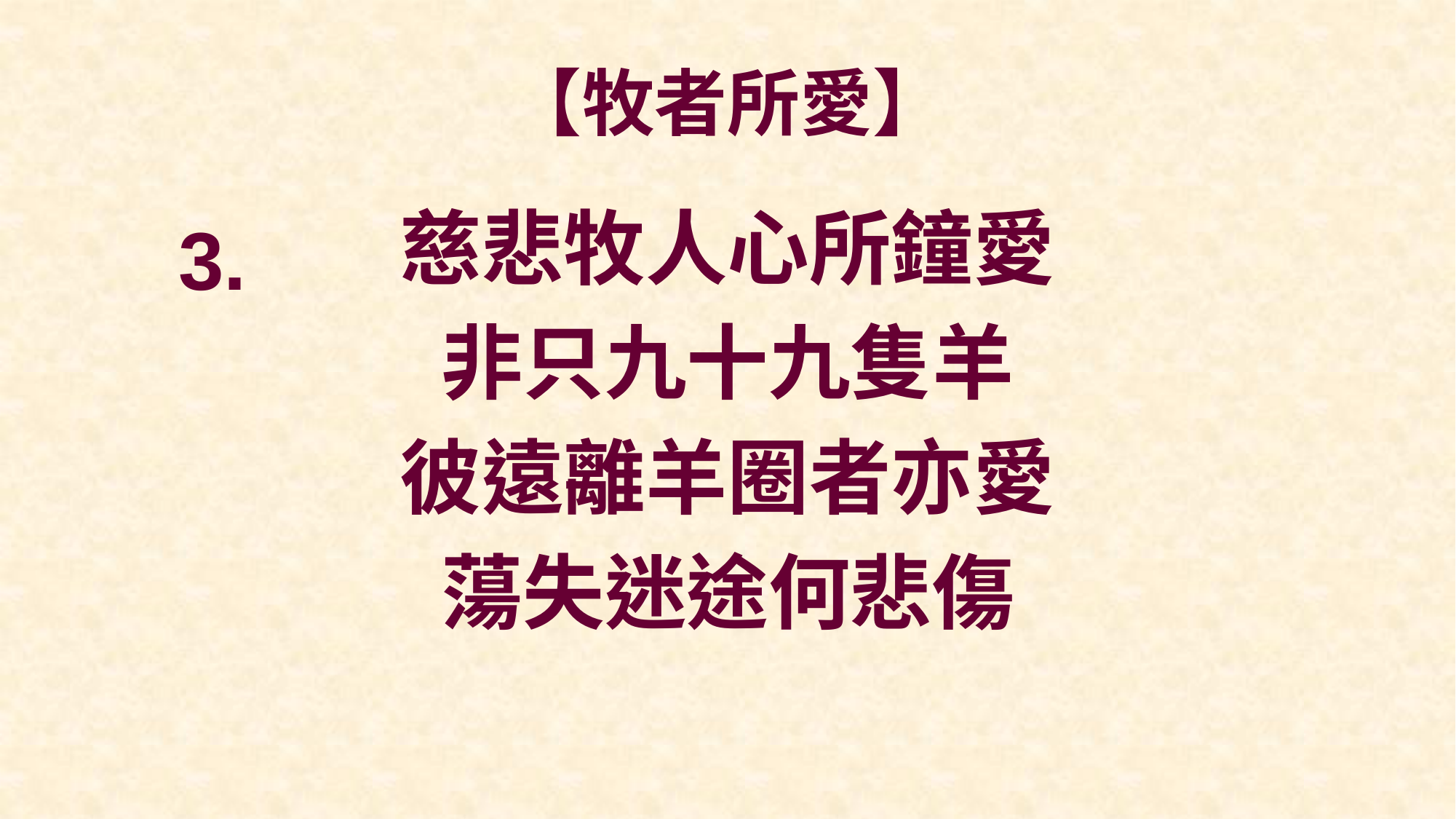

# 【牧者所愛】
慈悲牧人心所鐘愛
非只九十九隻羊
彼遠離羊圈者亦愛
蕩失迷途何悲傷
3.